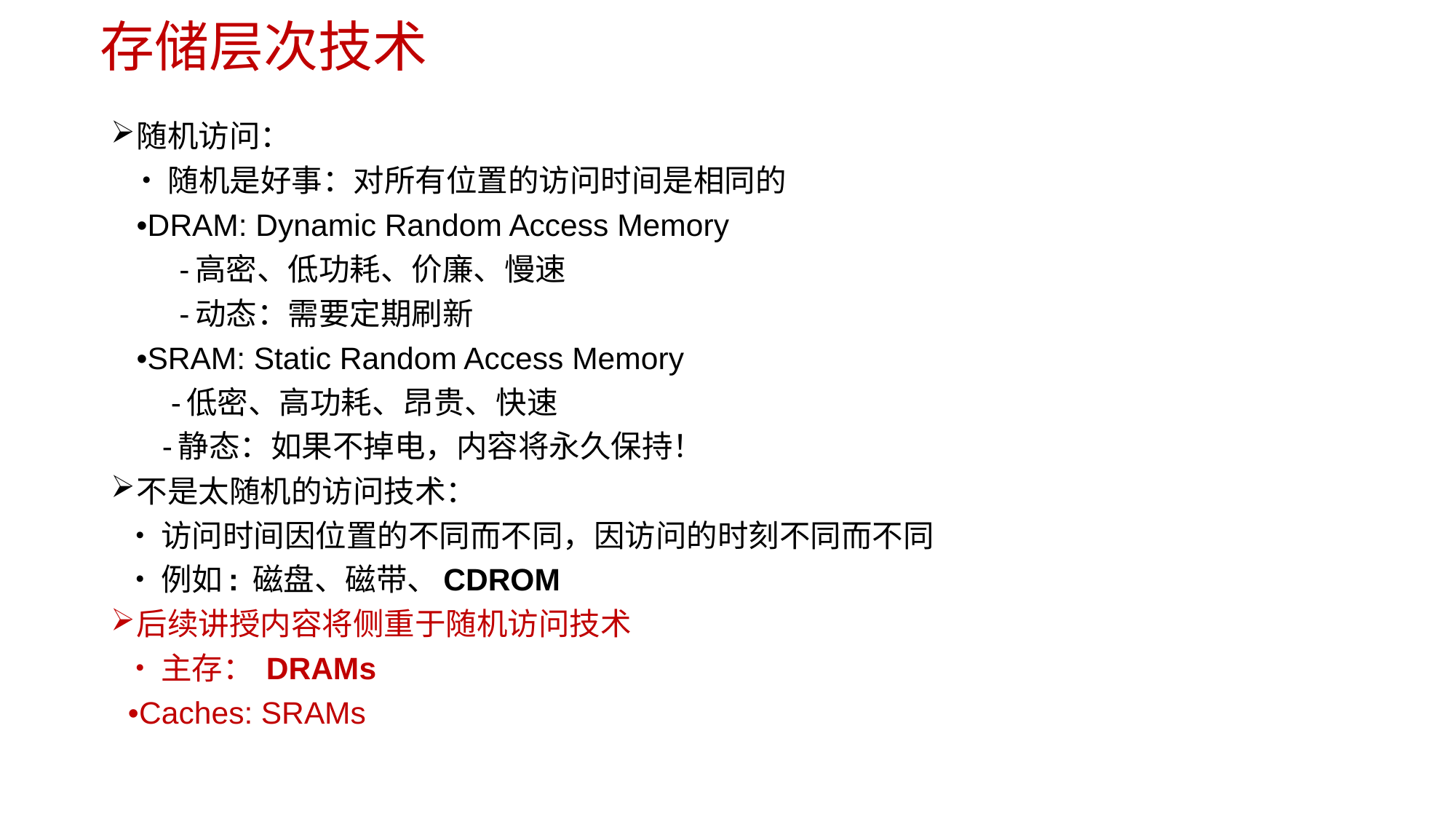

# 存储层次技术
随机访问：
   •随机是好事：对所有位置的访问时间是相同的
   •DRAM: Dynamic Random Access Memory
        -高密、低功耗、价廉、慢速
        -动态：需要定期刷新
   •SRAM: Static Random Access Memory
       -低密、高功耗、昂贵、快速
      -静态：如果不掉电，内容将永久保持！
不是太随机的访问技术：
  •访问时间因位置的不同而不同，因访问的时刻不同而不同
  •例如: 磁盘、磁带、CDROM
后续讲授内容将侧重于随机访问技术
  •主存： DRAMs
  •Caches: SRAMs